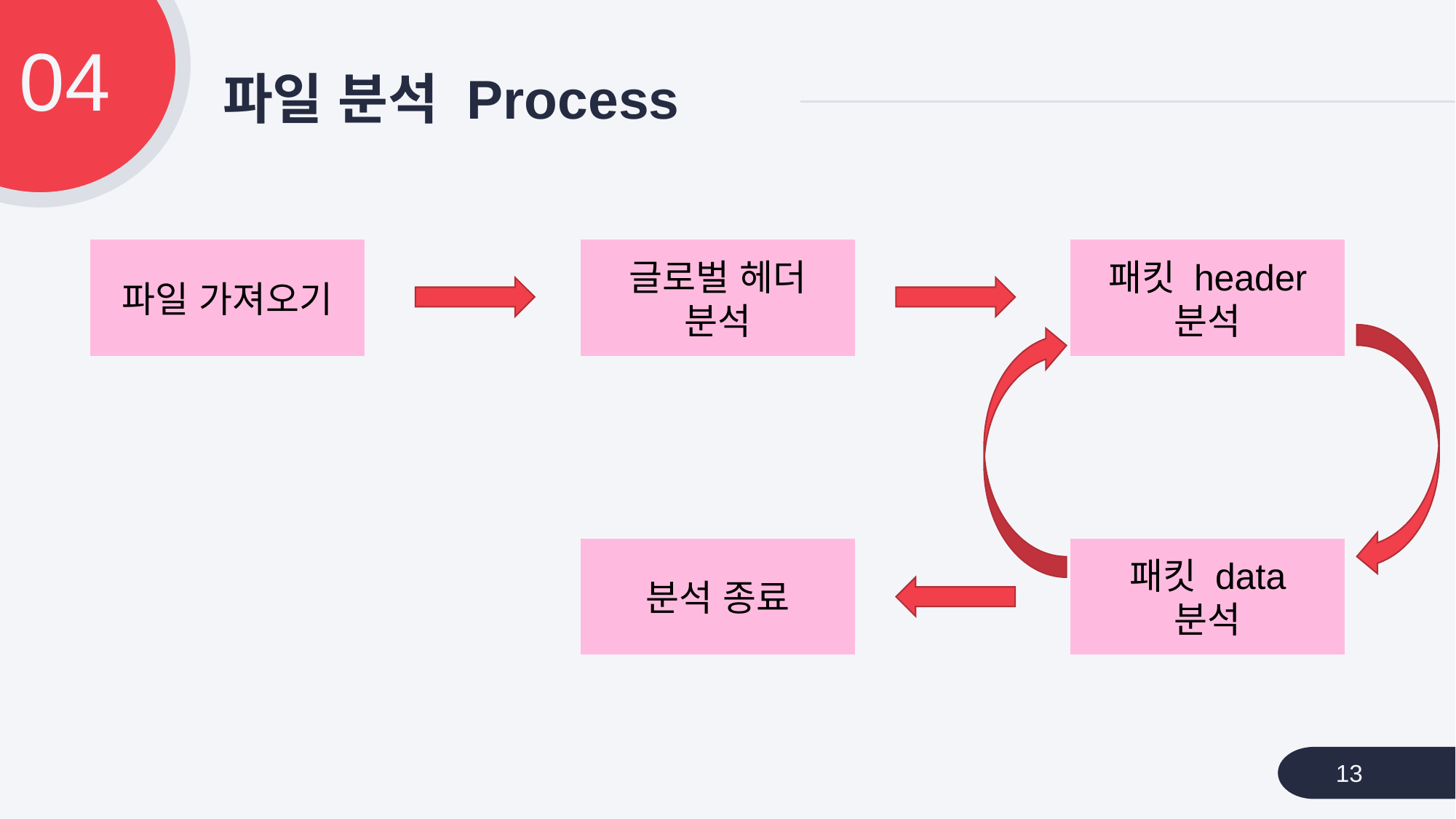

04
# 파일 분석 Process
패킷 header
분석
글로벌 헤더 분석
파일 가져오기

분석 종료
패킷 data
분석

13